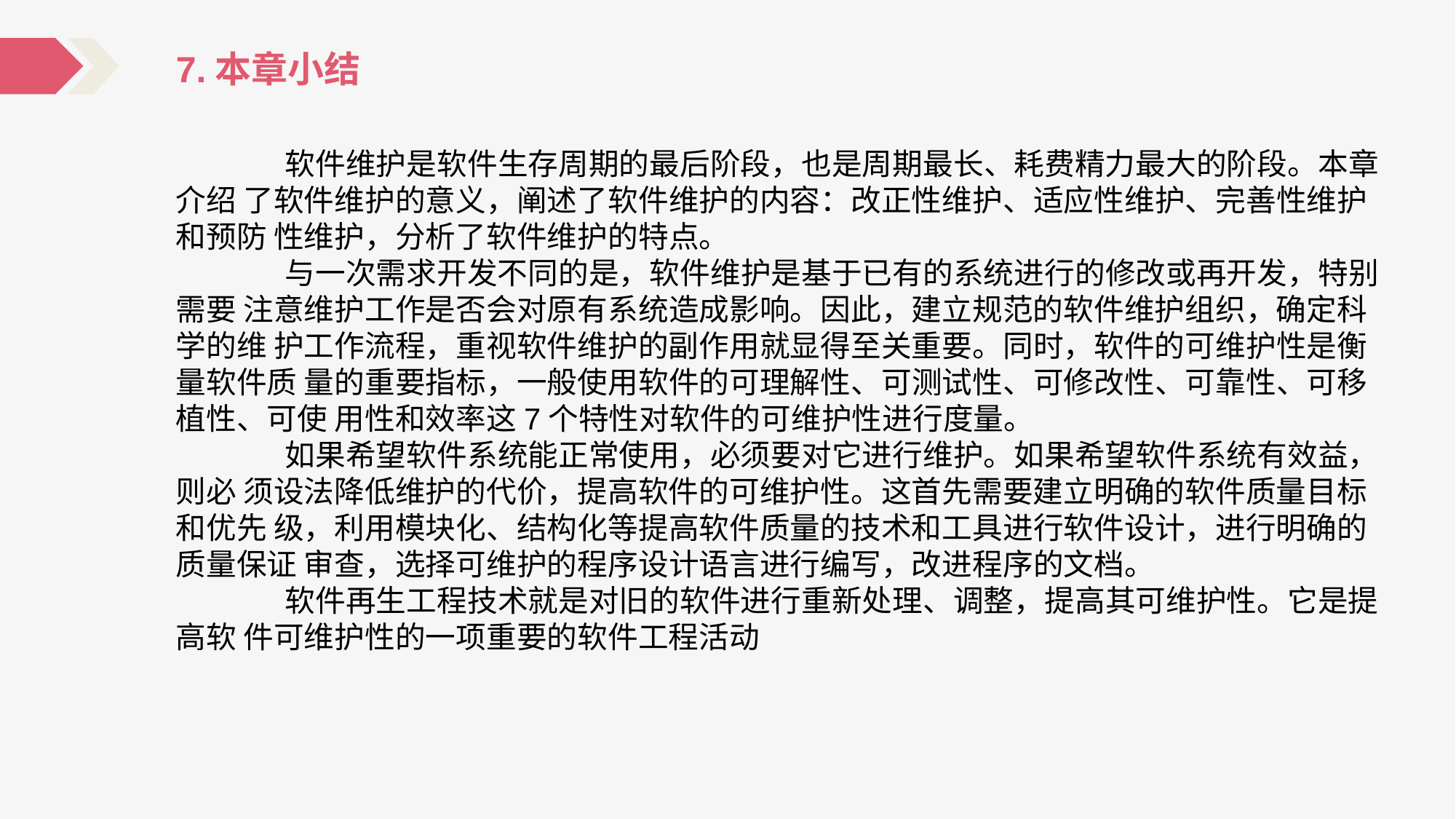

7.本章小结
	软件维护是软件生存周期的最后阶段，也是周期最长、耗费精力最大的阶段。本章介绍 了软件维护的意义，阐述了软件维护的内容：改正性维护、适应性维护、完善性维护和预防 性维护，分析了软件维护的特点。
	与一次需求开发不同的是，软件维护是基于已有的系统进行的修改或再开发，特别需要 注意维护工作是否会对原有系统造成影响。因此，建立规范的软件维护组织，确定科学的维 护工作流程，重视软件维护的副作用就显得至关重要。同时，软件的可维护性是衡量软件质 量的重要指标，一般使用软件的可理解性、可测试性、可修改性、可靠性、可移植性、可使 用性和效率这7个特性对软件的可维护性进行度量。
	如果希望软件系统能正常使用，必须要对它进行维护。如果希望软件系统有效益，则必 须设法降低维护的代价，提高软件的可维护性。这首先需要建立明确的软件质量目标和优先 级，利用模块化、结构化等提高软件质量的技术和工具进行软件设计，进行明确的质量保证 审查，选择可维护的程序设计语言进行编写，改进程序的文档。
	软件再生工程技术就是对旧的软件进行重新处理、调整，提高其可维护性。它是提高软 件可维护性的一项重要的软件工程活动